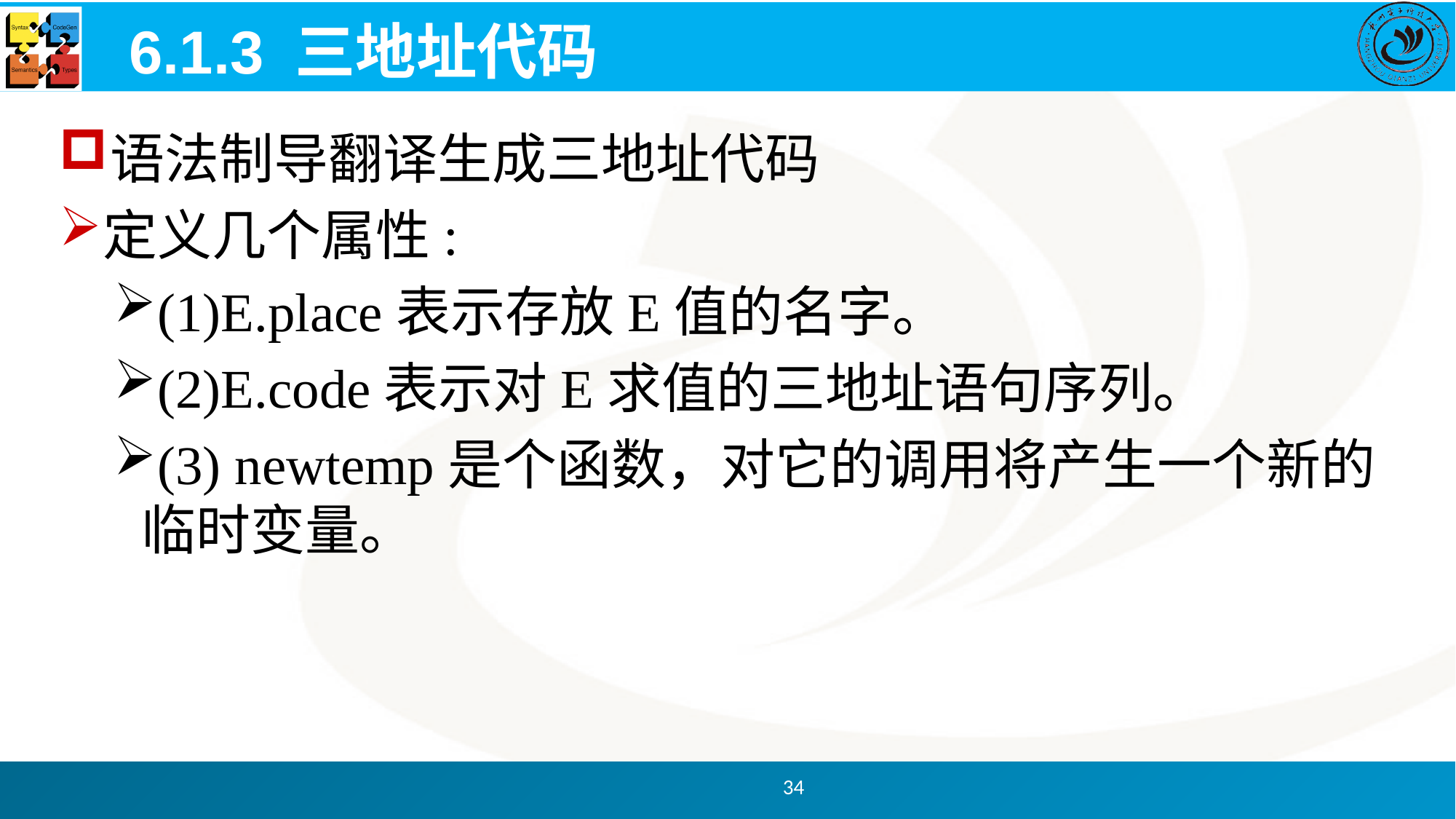

# 6.1.3 三地址代码
语法制导翻译生成三地址代码
定义几个属性:
(1)E.place表示存放E值的名字。
(2)E.code表示对E求值的三地址语句序列。
(3) newtemp是个函数，对它的调用将产生一个新的临时变量。
34